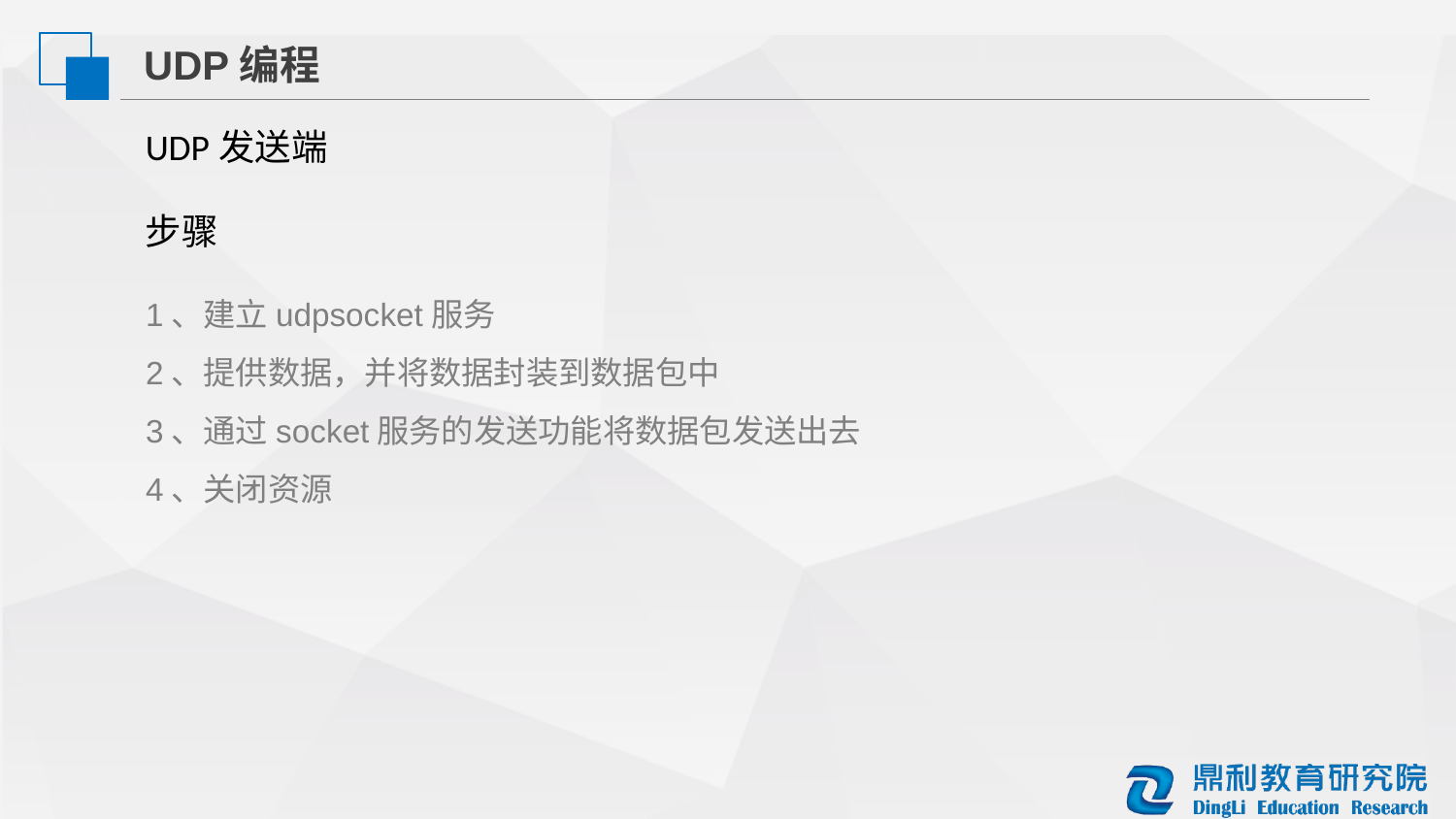

UDP编程
UDP发送端
步骤
1、建立udpsocket服务
2、提供数据，并将数据封装到数据包中
3、通过socket服务的发送功能将数据包发送出去
4、关闭资源